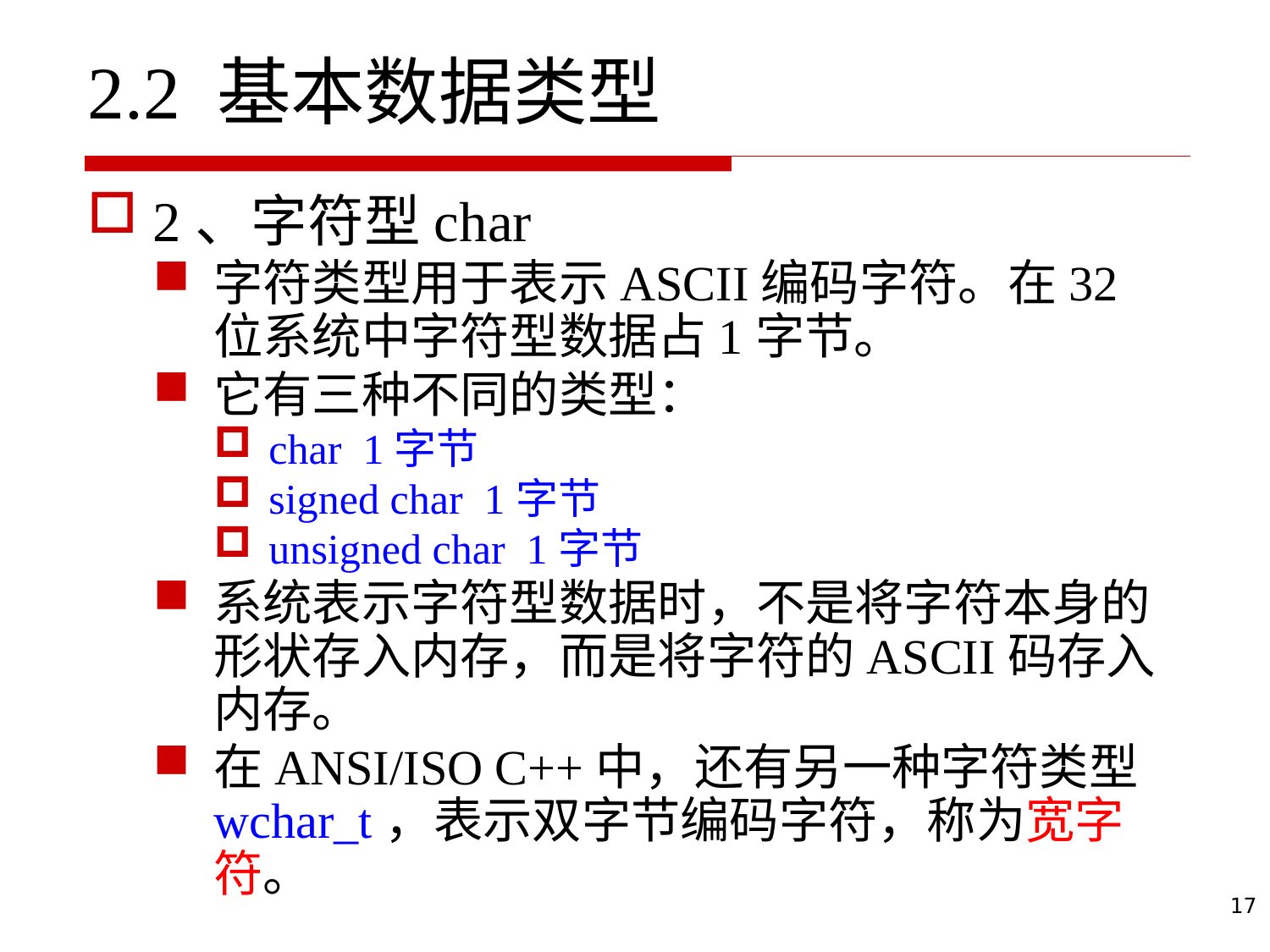

# 2.2 基本数据类型
2、字符型char
字符类型用于表示ASCII编码字符。在32位系统中字符型数据占1字节。
它有三种不同的类型：
char  1字节
signed char  1字节
unsigned char  1字节
系统表示字符型数据时，不是将字符本身的形状存入内存，而是将字符的ASCII码存入内存。
在ANSI/ISO C++中，还有另一种字符类型wchar_t，表示双字节编码字符，称为宽字符。
17